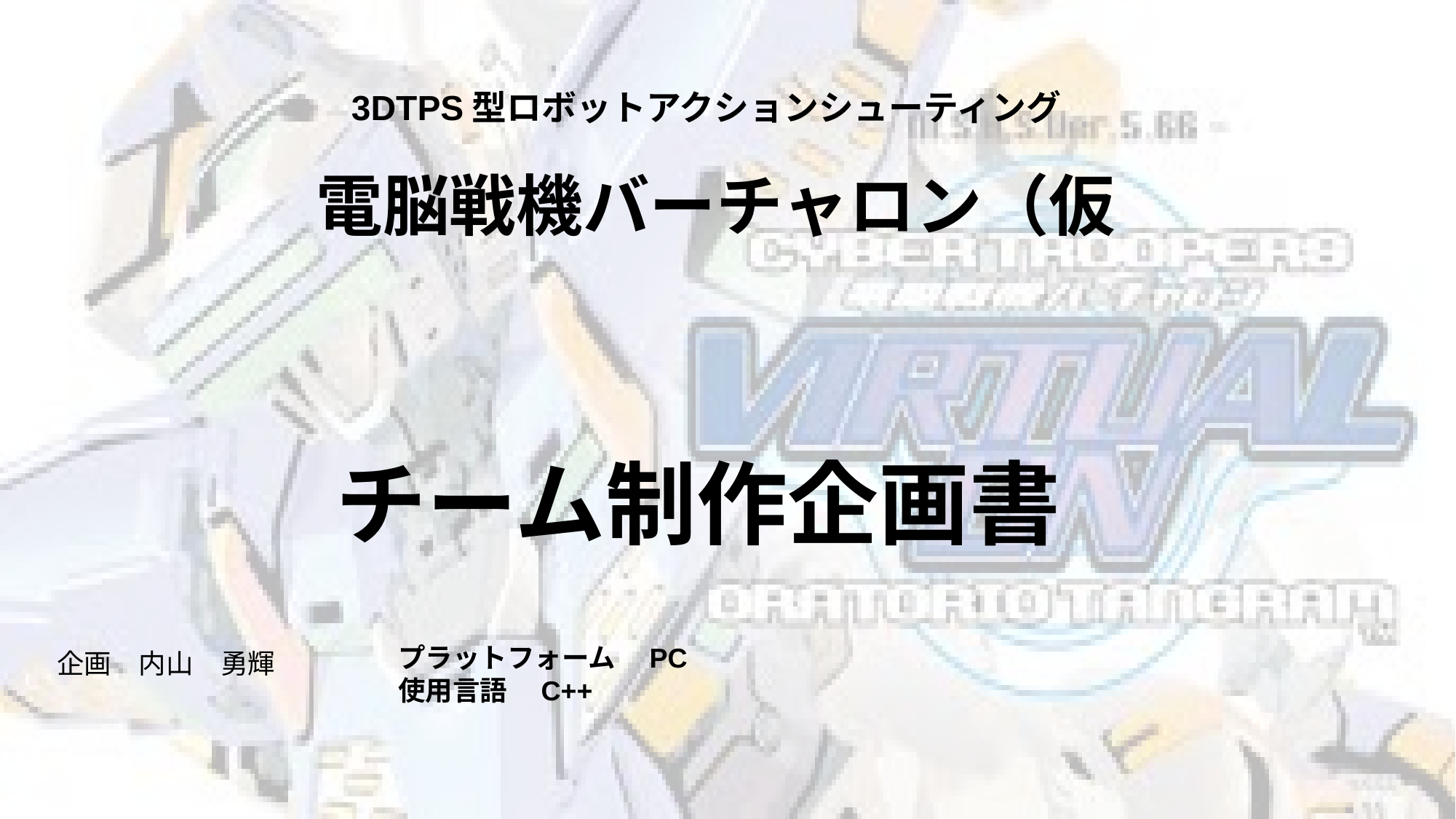

3DTPS型ロボットアクションシューティング

電脳戦機バーチャロン（仮
# チーム制作企画書
プラットフォーム　PC
使用言語　C++
企画　内山　勇輝